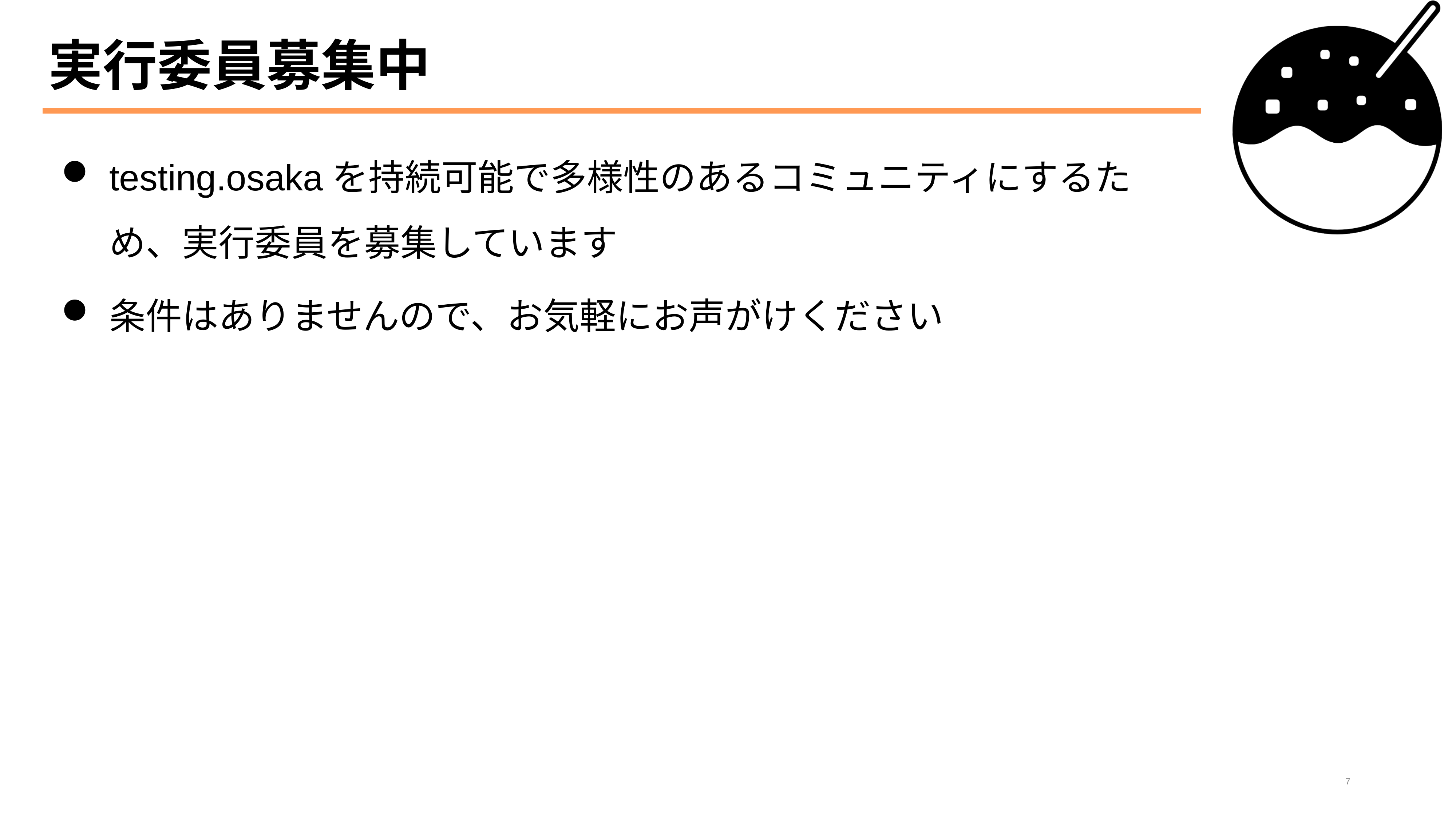

# 実行委員募集中
testing.osakaを持続可能で多様性のあるコミュニティにするため、実行委員を募集しています
条件はありませんので、お気軽にお声がけください
7